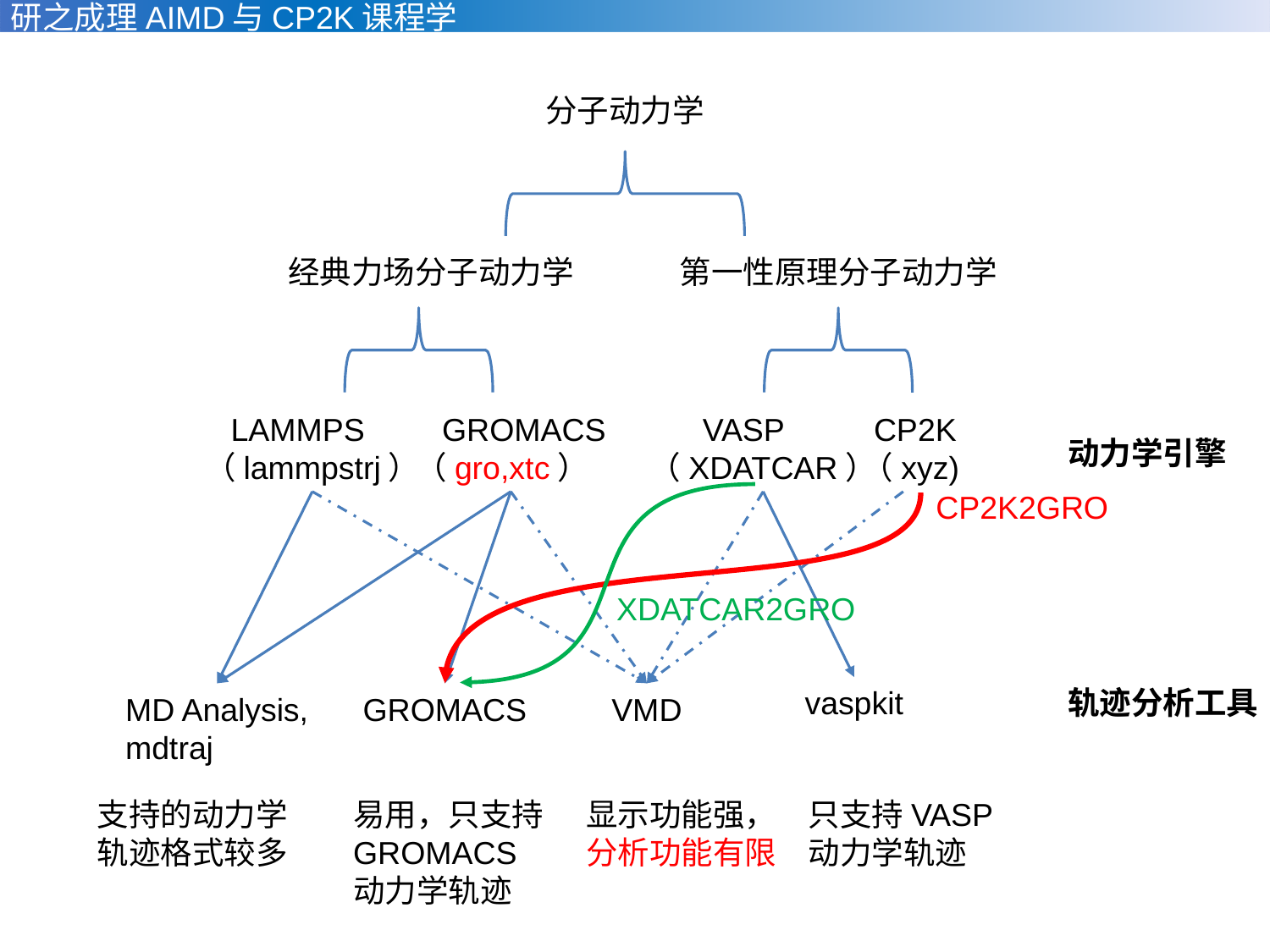

分子动力学
经典力场分子动力学
第一性原理分子动力学

   LAMMPS
（lammpstrj）
   GROMACS
（gro,xtc）
      VASP
（XDATCAR）
   CP2K
 （xyz)
动力学引擎
CP2K2GRO
XDATCAR2GRO
vaspkit
轨迹分析工具
MD Analysis,
mdtraj
GROMACS
VMD
支持的动力学轨迹格式较多
易用，只支持GROMACS动力学轨迹
显示功能强，分析功能有限
只支持VASP动力学轨迹